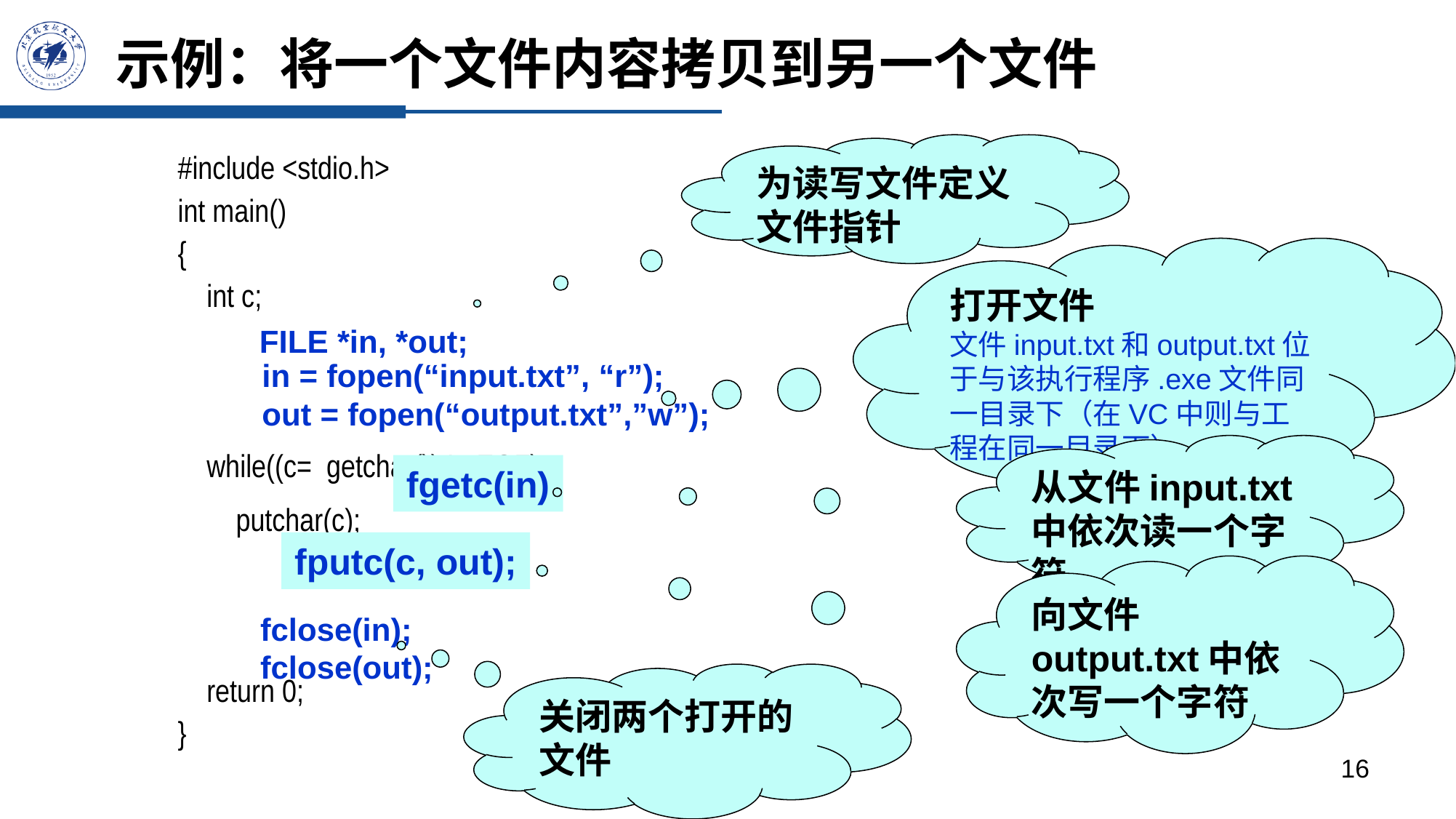

# 示例：将一个文件内容拷贝到另一个文件
为读写文件定义文件指针
#include <stdio.h>
int main()
{
    int c;

    while((c=  getchar()) != EOF)
        putchar(c);

    return 0;
}
打开文件
文件input.txt和output.txt位于与该执行程序.exe文件同一目录下（在VC中则与工程在同一目录下）
FILE *in, *out;
in = fopen(“input.txt”, “r”);
out = fopen(“output.txt”,”w”);
从文件input.txt中依次读一个字符
fgetc(in)
fputc(c, out);
向文件output.txt中依次写一个字符
fclose(in);
fclose(out);
关闭两个打开的文件
16